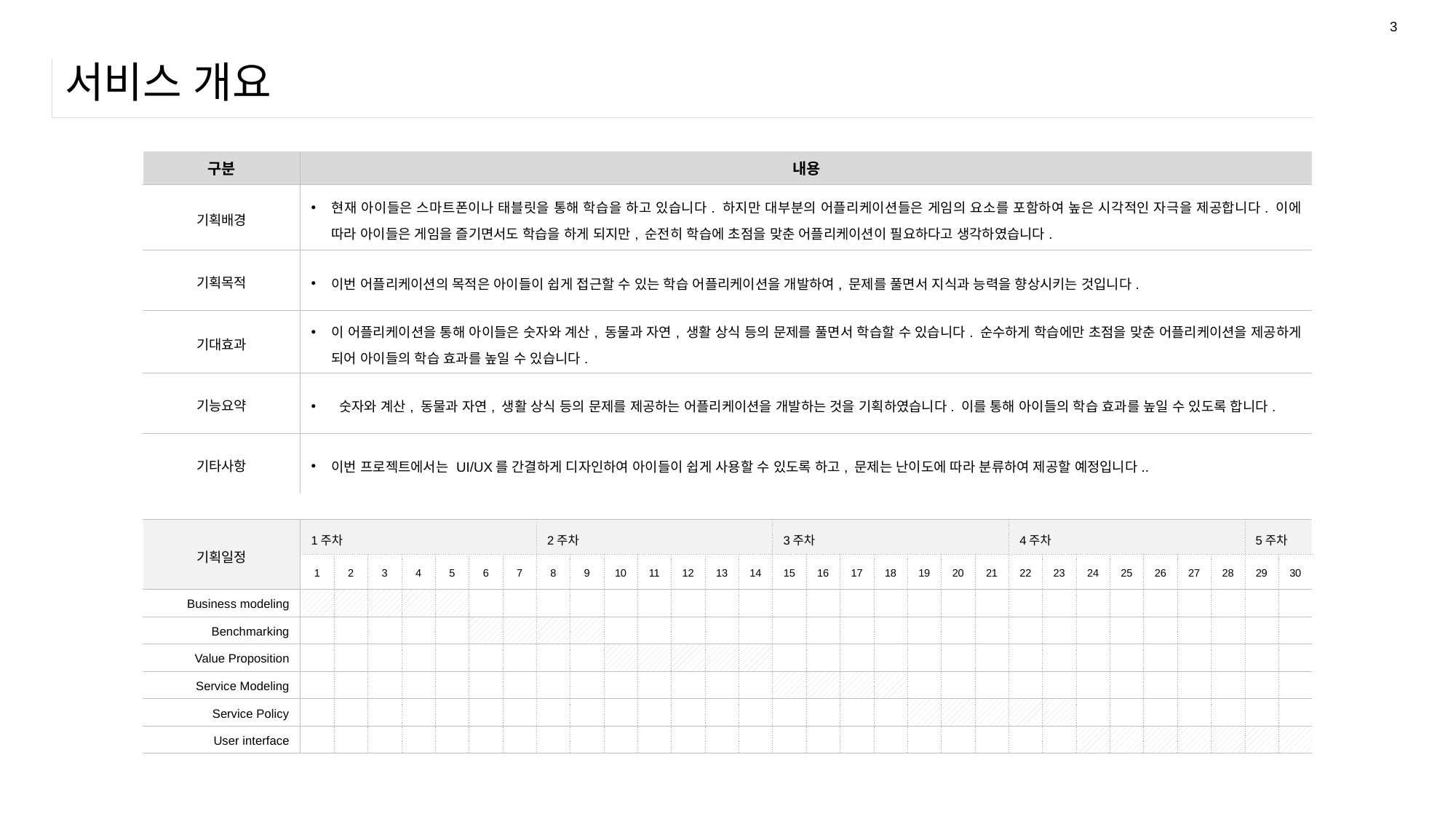

3
# 서비스 개요
| 구분 | 내용 |  |  |  |  |  |  |  |  |  |  |  |  |  |  |  |  |  |  |  |  |  |  |  |  |  |  |  |  |  |
| --- | --- | --- | --- | --- | --- | --- | --- | --- | --- | --- | --- | --- | --- | --- | --- | --- | --- | --- | --- | --- | --- | --- | --- | --- | --- | --- | --- | --- | --- | --- |
| 기획배경 | 현재 아이들은 스마트폰이나 태블릿을 통해 학습을 하고 있습니다. 하지만 대부분의 어플리케이션들은 게임의 요소를 포함하여 높은 시각적인 자극을 제공합니다. 이에 따라 아이들은 게임을 즐기면서도 학습을 하게 되지만, 순전히 학습에 초점을 맞춘 어플리케이션이 필요하다고 생각하였습니다. |  |  |  |  |  |  |  |  |  |  |  |  |  |  |  |  |  |  |  |  |  |  |  |  |  |  |  |  |  |
| 기획목적 | 이번 어플리케이션의 목적은 아이들이 쉽게 접근할 수 있는 학습 어플리케이션을 개발하여, 문제를 풀면서 지식과 능력을 향상시키는 것입니다. |  |  |  |  |  |  |  |  |  |  |  |  |  |  |  |  |  |  |  |  |  |  |  |  |  |  |  |  |  |
| 기대효과 | 이 어플리케이션을 통해 아이들은 숫자와 계산, 동물과 자연, 생활 상식 등의 문제를 풀면서 학습할 수 있습니다. 순수하게 학습에만 초점을 맞춘 어플리케이션을 제공하게 되어 아이들의 학습 효과를 높일 수 있습니다. |  |  |  |  |  |  |  |  |  |  |  |  |  |  |  |  |  |  |  |  |  |  |  |  |  |  |  |  |  |
| 기능요약 | 숫자와 계산, 동물과 자연, 생활 상식 등의 문제를 제공하는 어플리케이션을 개발하는 것을 기획하였습니다. 이를 통해 아이들의 학습 효과를 높일 수 있도록 합니다. |  |  |  |  |  |  |  |  |  |  |  |  |  |  |  |  |  |  |  |  |  |  |  |  |  |  |  |  |  |
| 기타사항 | 이번 프로젝트에서는 UI/UX를 간결하게 디자인하여 아이들이 쉽게 사용할 수 있도록 하고, 문제는 난이도에 따라 분류하여 제공할 예정입니다.. |  |  |  |  |  |  |  |  |  |  |  |  |  |  |  |  |  |  |  |  |  |  |  |  |  |  |  |  |  |
|  |  |  |  |  |  |  |  |  |  |  |  |  |  |  |  |  |  |  |  |  |  |  |  |  |  |  |  |  |  |  |
| 기획일정 | 1주차 |  |  |  |  |  |  | 2주차 |  |  |  |  |  |  | 3주차 |  |  |  |  |  |  | 4주차 |  |  |  |  |  |  | 5주차 |  |
|  | 1 | 2 | 3 | 4 | 5 | 6 | 7 | 8 | 9 | 10 | 11 | 12 | 13 | 14 | 15 | 16 | 17 | 18 | 19 | 20 | 21 | 22 | 23 | 24 | 25 | 26 | 27 | 28 | 29 | 30 |
| Business modeling |  |  |  |  |  |  |  |  |  |  |  |  |  |  |  |  |  |  |  |  |  |  |  |  |  |  |  |  |  |  |
| Benchmarking |  |  |  |  |  |  |  |  |  |  |  |  |  |  |  |  |  |  |  |  |  |  |  |  |  |  |  |  |  |  |
| Value Proposition |  |  |  |  |  |  |  |  |  |  |  |  |  |  |  |  |  |  |  |  |  |  |  |  |  |  |  |  |  |  |
| Service Modeling |  |  |  |  |  |  |  |  |  |  |  |  |  |  |  |  |  |  |  |  |  |  |  |  |  |  |  |  |  |  |
| Service Policy |  |  |  |  |  |  |  |  |  |  |  |  |  |  |  |  |  |  |  |  |  |  |  |  |  |  |  |  |  |  |
| User interface |  |  |  |  |  |  |  |  |  |  |  |  |  |  |  |  |  |  |  |  |  |  |  |  |  |  |  |  |  |  |